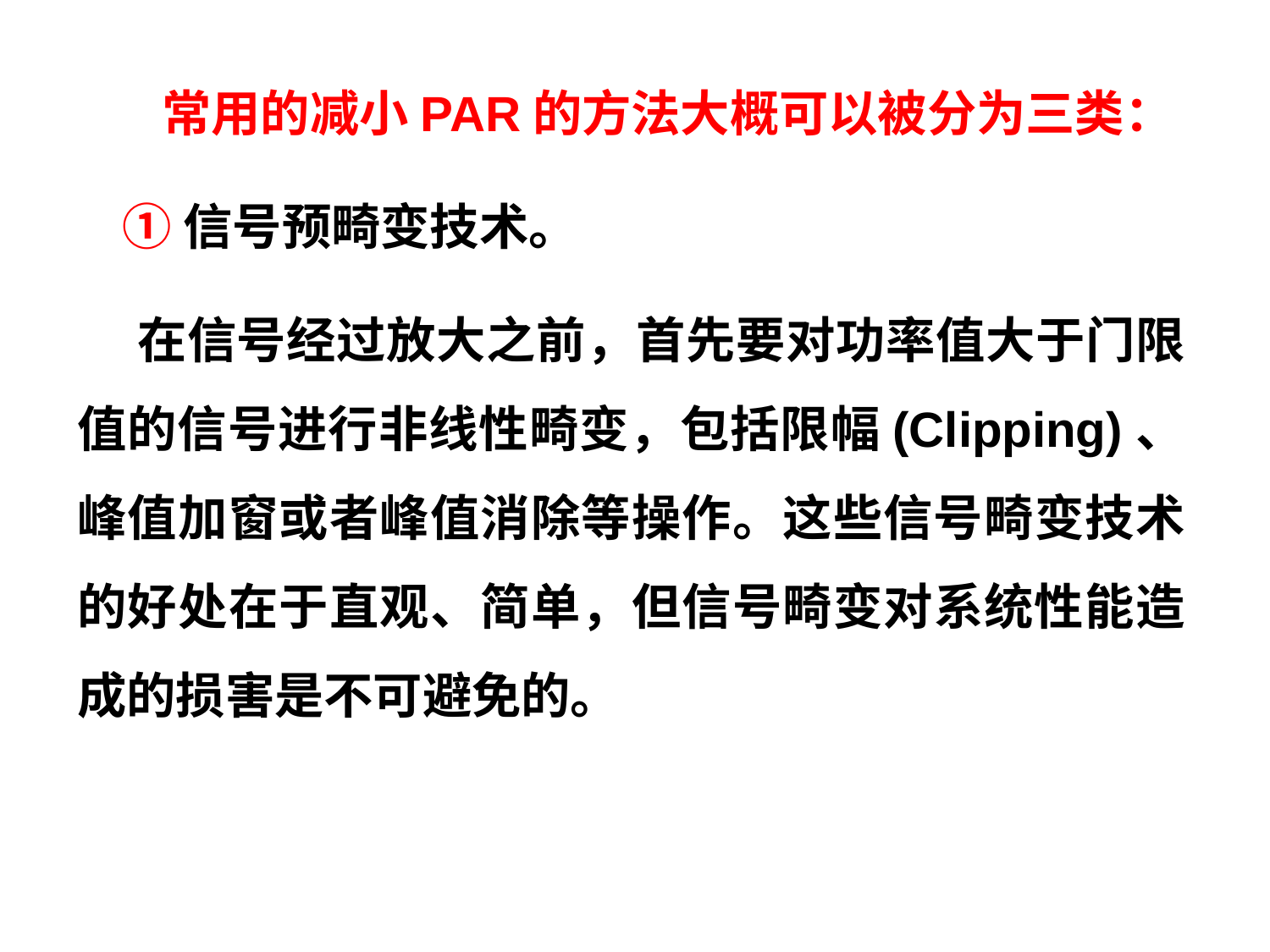

常用的减小PAR的方法大概可以被分为三类：
    ①信号预畸变技术。
    在信号经过放大之前，首先要对功率值大于门限值的信号进行非线性畸变，包括限幅(Clipping)、峰值加窗或者峰值消除等操作。这些信号畸变技术的好处在于直观、简单，但信号畸变对系统性能造成的损害是不可避免的。